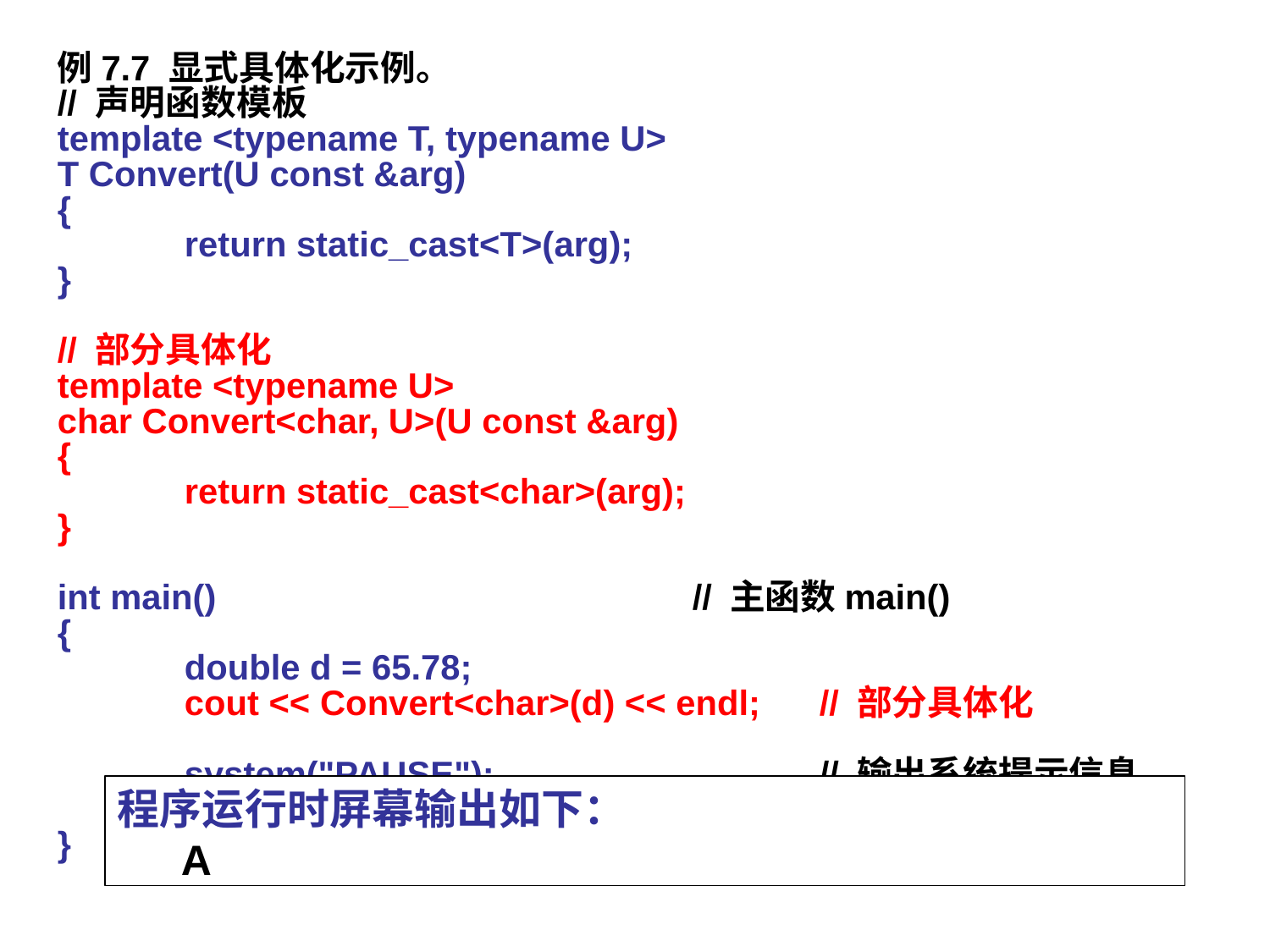

例7.7 显式具体化示例。
// 声明函数模板
template <typename T, typename U>
T Convert(U const &arg)
{
	return static_cast<T>(arg);
}

// 部分具体化
template <typename U>
char Convert<char, U>(U const &arg)
{
	return static_cast<char>(arg);
}

int main()				// 主函数main()
{
	double d = 65.78;
	cout << Convert<char>(d) << endl;	// 部分具体化

	system("PAUSE");			// 输出系统提示信息
	return 0;               			// 返回操作系统
}
程序运行时屏幕输出如下：
A